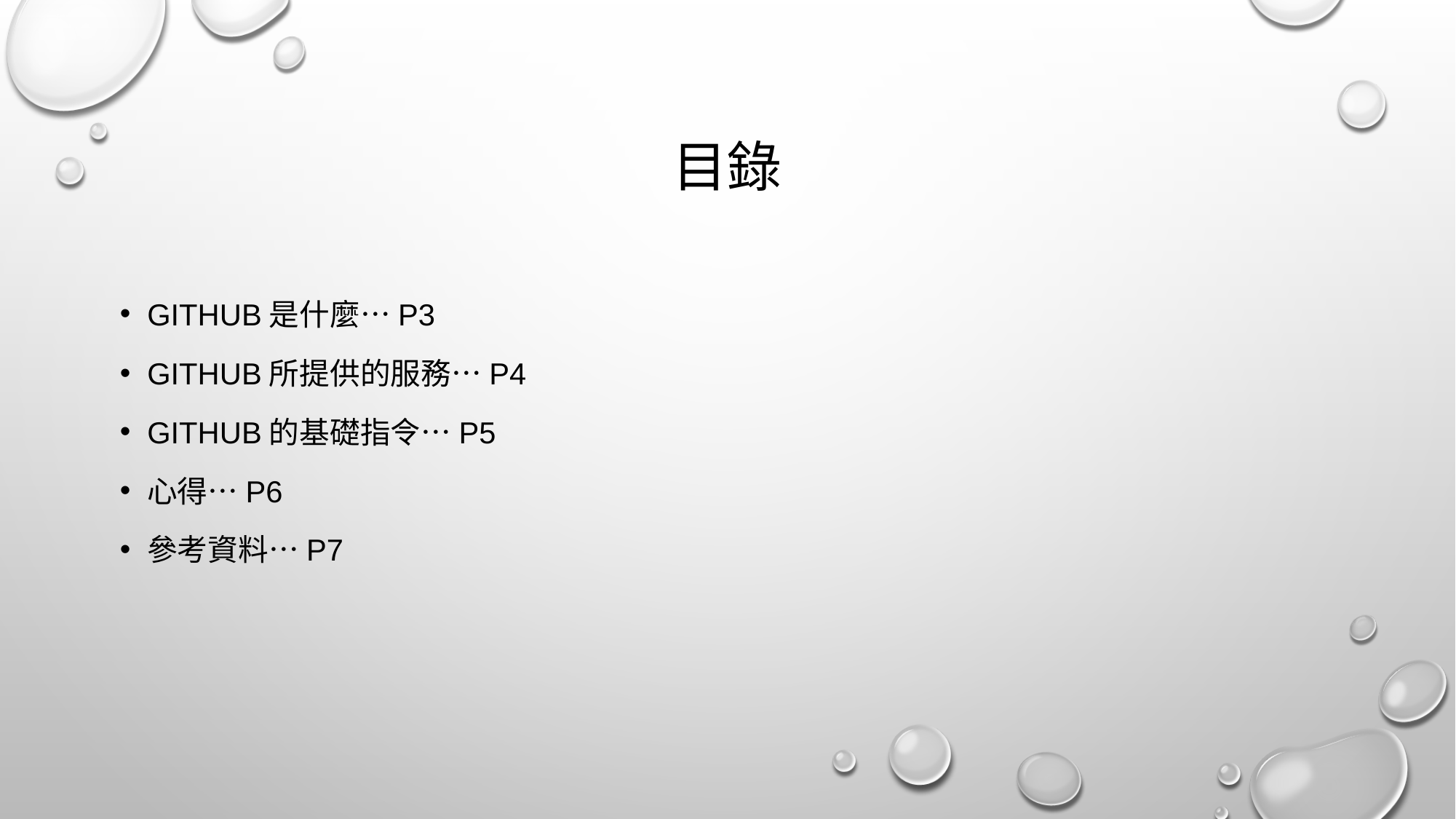

# 目錄
Github是什麼…P3
github所提供的服務…P4
github的基礎指令…P5
心得…P6
參考資料…P7